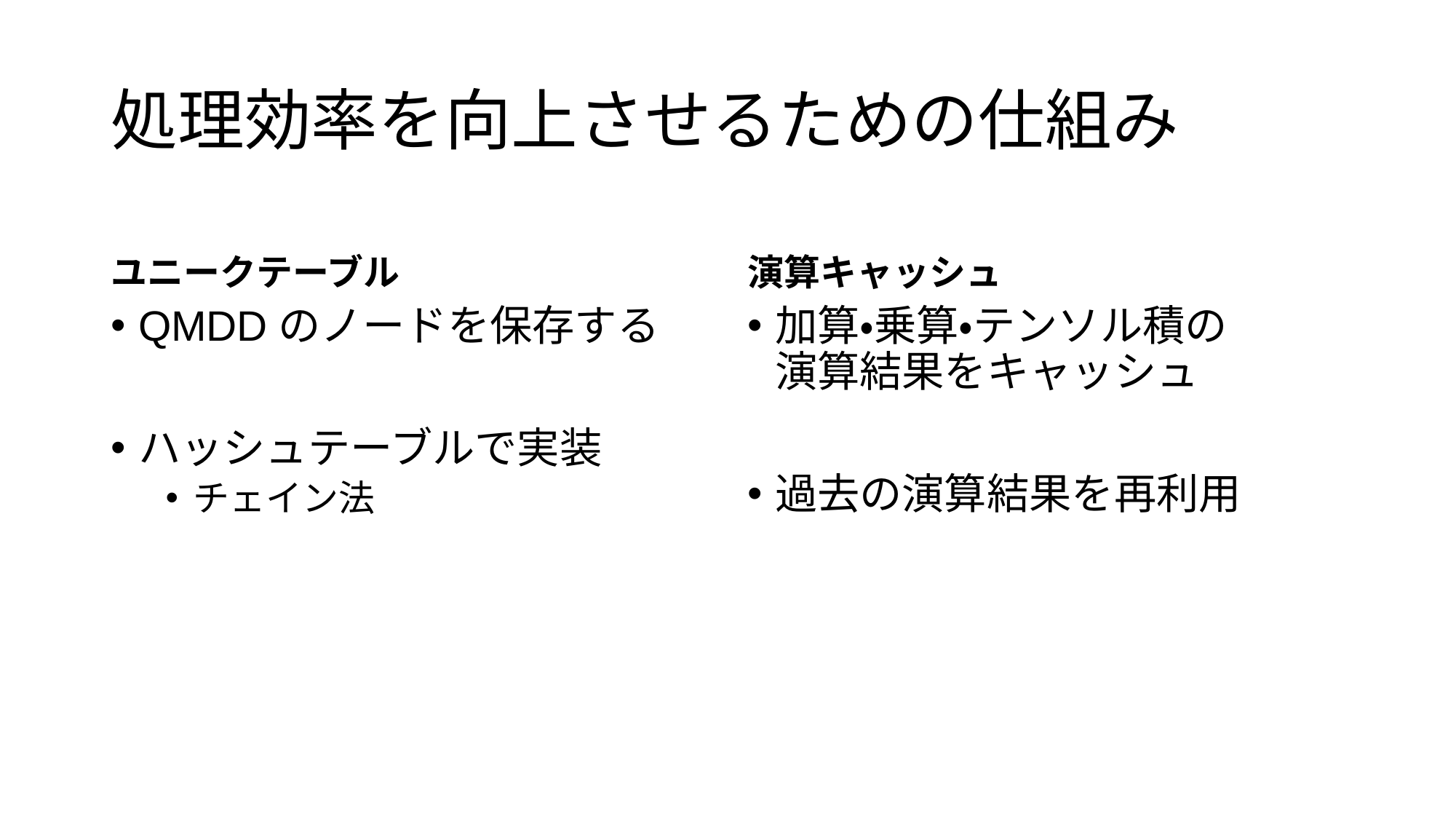

# 処理効率を向上させるための仕組み
ユニークテーブル
演算キャッシュ
QMDDのノードを保存する

ハッシュテーブルで実装
チェイン法

加算・乗算・テンソル積の
演算結果をキャッシュ

過去の演算結果を再利用